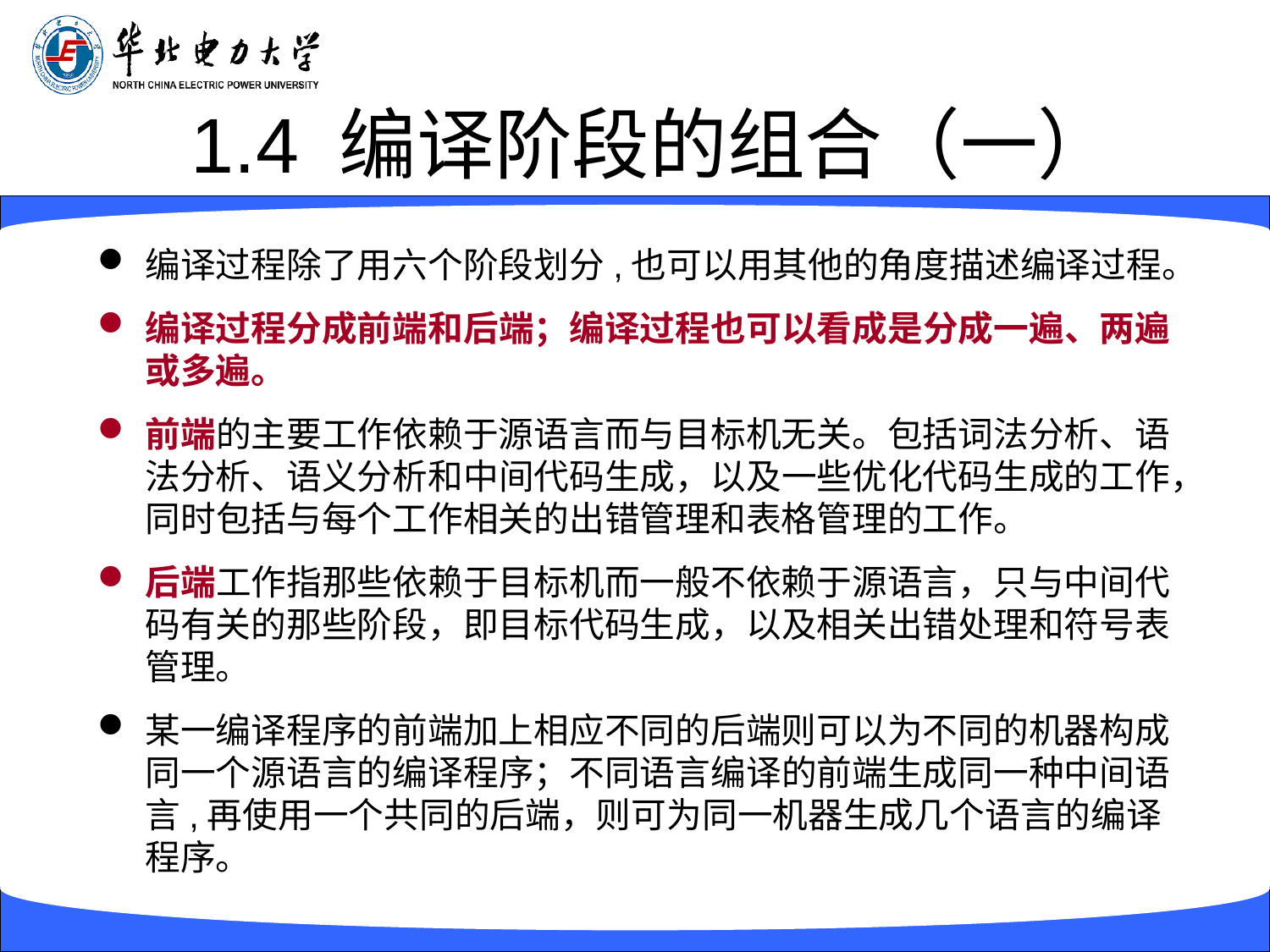

# 1.4 编译阶段的组合（一）
编译过程除了用六个阶段划分,也可以用其他的角度描述编译过程。
编译过程分成前端和后端；编译过程也可以看成是分成一遍、两遍或多遍。
前端的主要工作依赖于源语言而与目标机无关。包括词法分析、语法分析、语义分析和中间代码生成，以及一些优化代码生成的工作，同时包括与每个工作相关的出错管理和表格管理的工作。
后端工作指那些依赖于目标机而一般不依赖于源语言，只与中间代码有关的那些阶段，即目标代码生成，以及相关出错处理和符号表管理。
某一编译程序的前端加上相应不同的后端则可以为不同的机器构成同一个源语言的编译程序；不同语言编译的前端生成同一种中间语言,再使用一个共同的后端，则可为同一机器生成几个语言的编译程序。